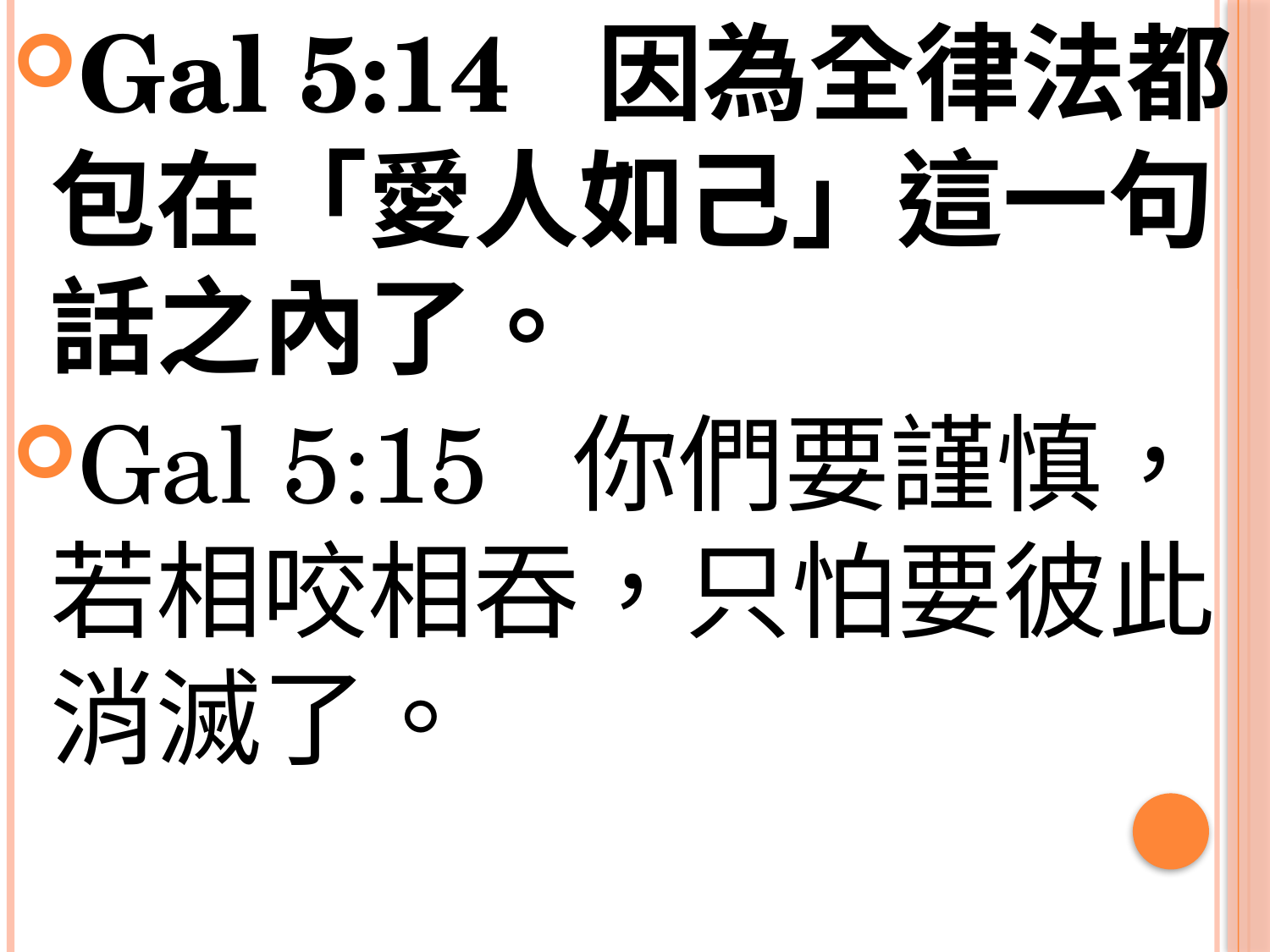

Gal 5:14  因為全律法都包在「愛人如己」這一句話之內了。
Gal 5:15  你們要謹慎，若相咬相吞，只怕要彼此消滅了。